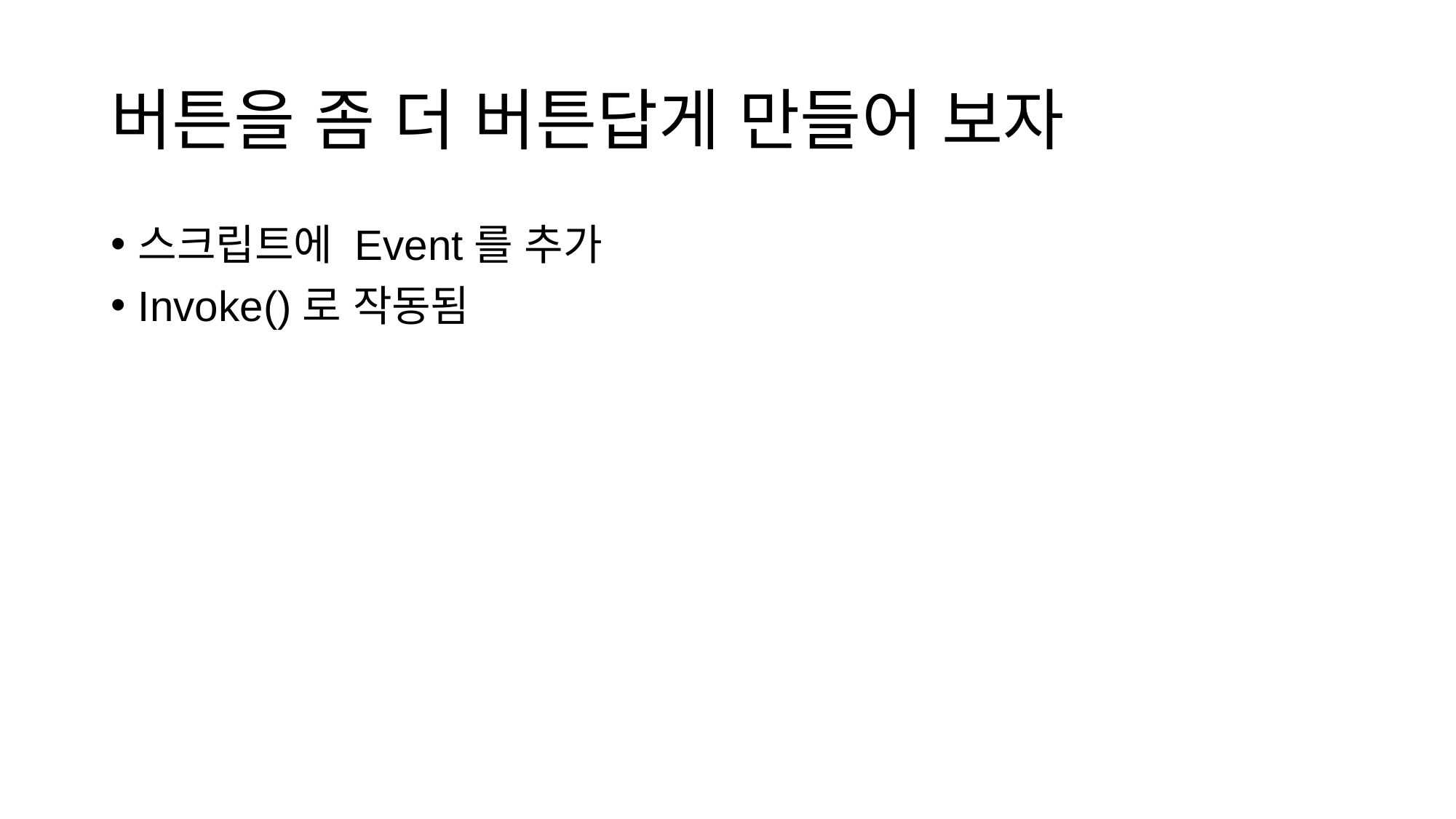

# 버튼을 좀 더 버튼답게 만들어 보자
스크립트에 Event를 추가
Invoke()로 작동됨